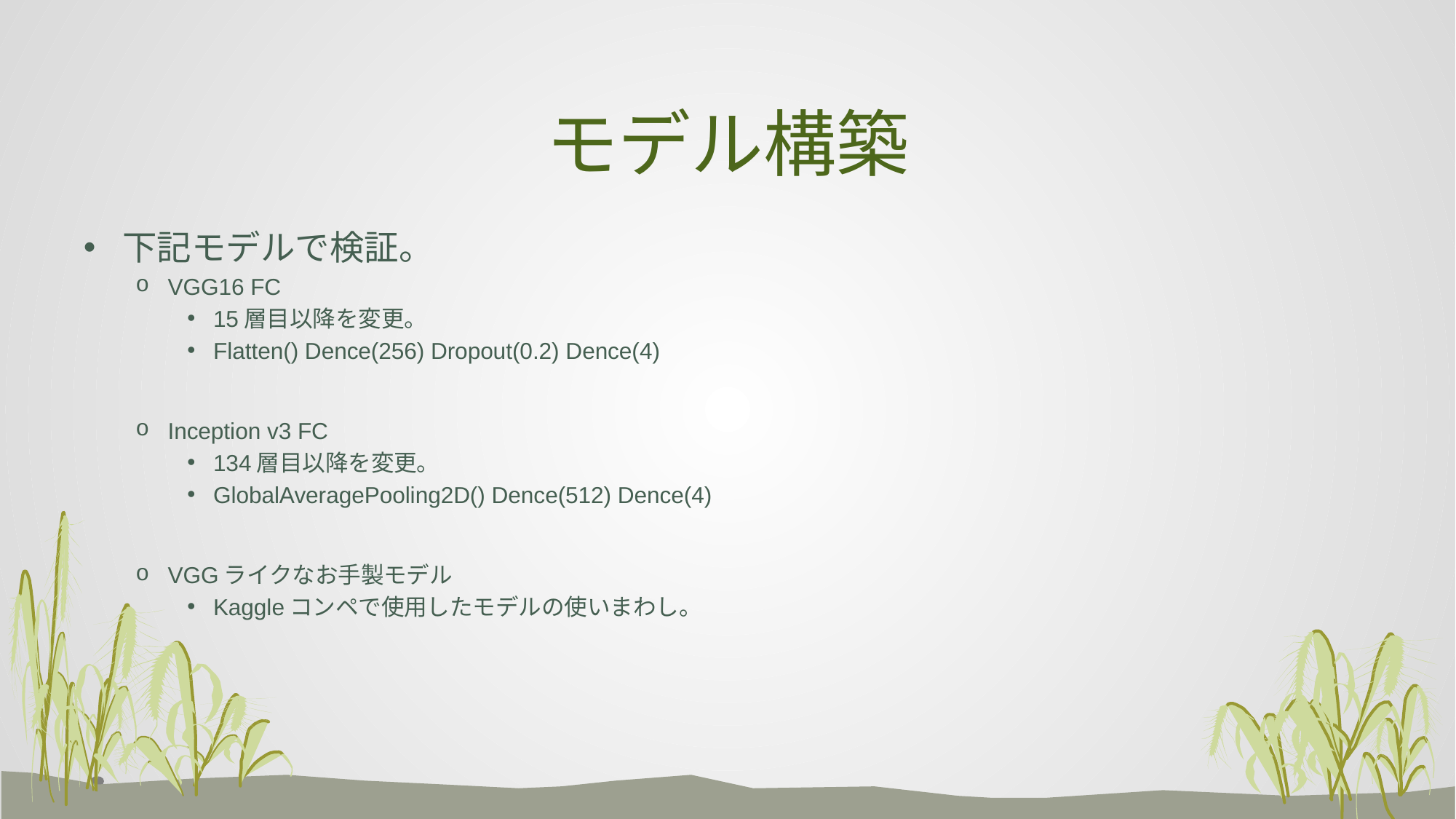

# モデル構築
下記モデルで検証。
VGG16 FC
15層目以降を変更。
Flatten() Dence(256) Dropout(0.2) Dence(4)

Inception v3 FC
134層目以降を変更。
GlobalAveragePooling2D() Dence(512) Dence(4)

VGGライクなお手製モデル
Kaggleコンペで使用したモデルの使いまわし。